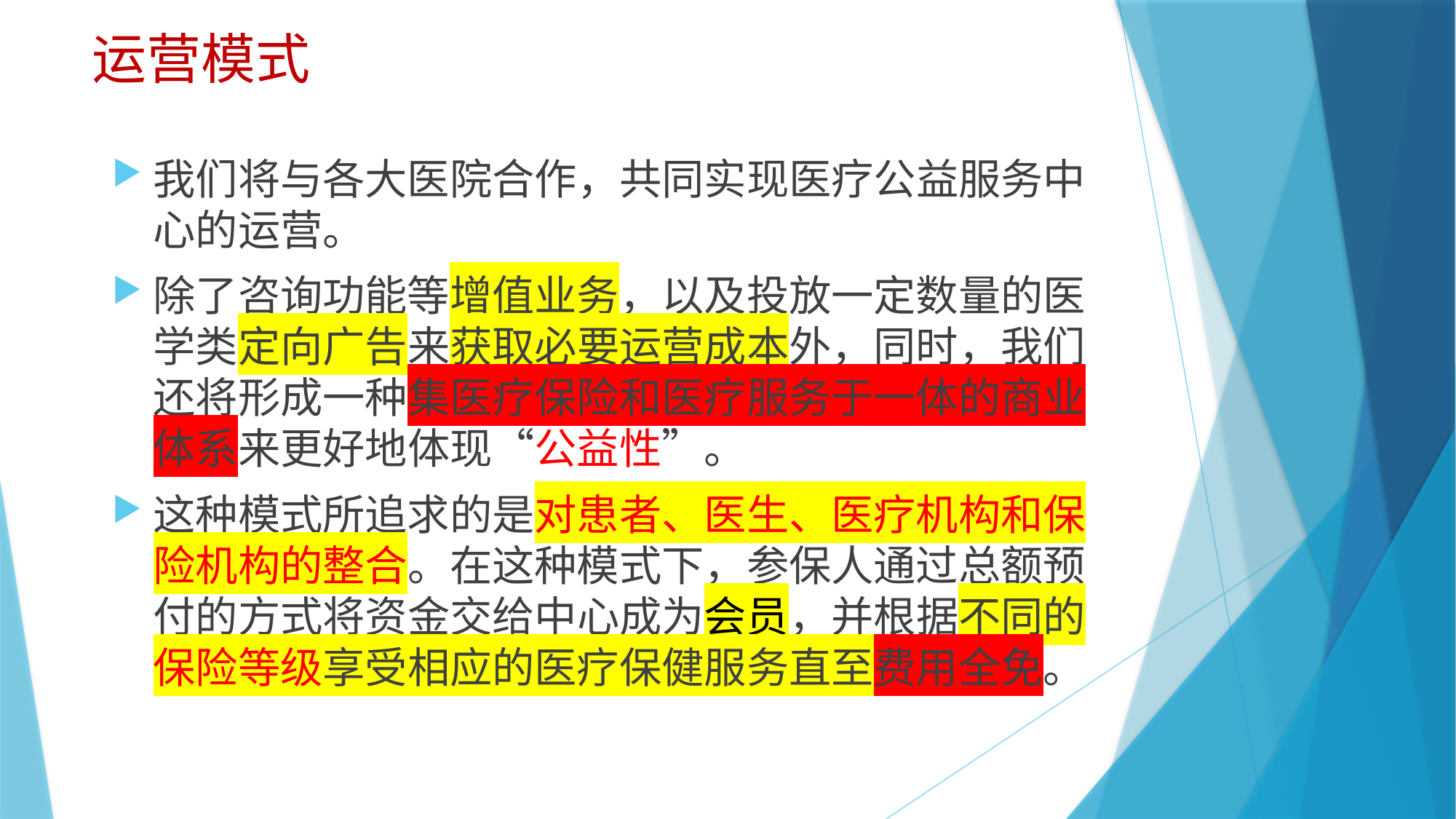

运营模式
我们将与各大医院合作，共同实现医疗公益服务中心的运营。
除了咨询功能等增值业务，以及投放一定数量的医学类定向广告来获取必要运营成本外，同时，我们还将形成一种集医疗保险和医疗服务于一体的商业体系来更好地体现“公益性”。
这种模式所追求的是对患者、医生、医疗机构和保险机构的整合。在这种模式下，参保人通过总额预付的方式将资金交给中心成为会员，并根据不同的保险等级享受相应的医疗保健服务直至费用全免。